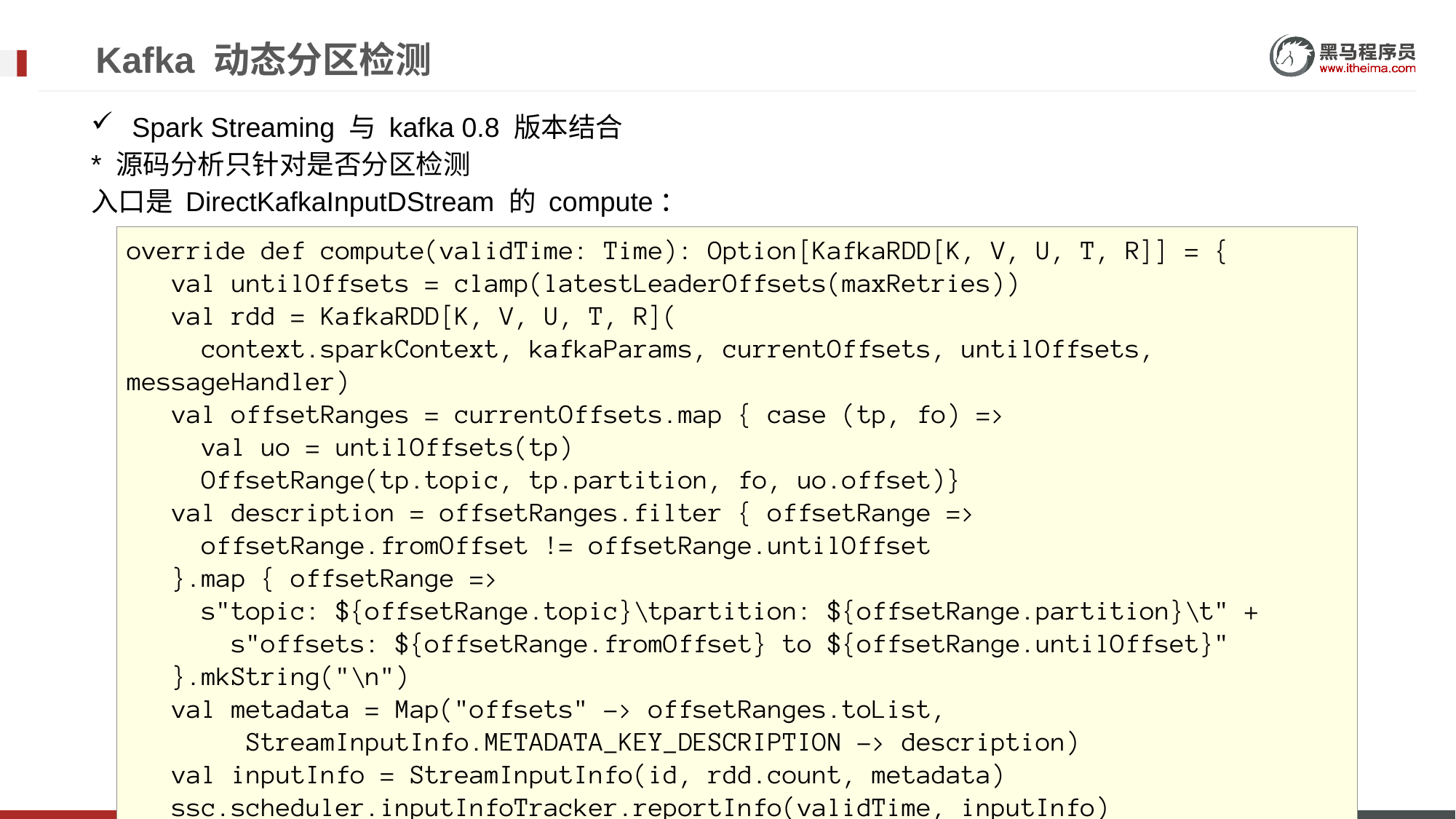

# Kafka 动态分区检测

Spark Streaming 与 kafka 0.8 版本结合
* 源码分析只针对是否分区检测
入口是 DirectKafkaInputDStream 的 compute：
override def compute(validTime: Time): Option[KafkaRDD[K, V, U, T, R]] = {
   val untilOffsets = clamp(latestLeaderOffsets(maxRetries))
   val rdd = KafkaRDD[K, V, U, T, R](
     context.sparkContext, kafkaParams, currentOffsets, untilOffsets, messageHandler)
   val offsetRanges = currentOffsets.map { case (tp, fo) =>
     val uo = untilOffsets(tp)
     OffsetRange(tp.topic, tp.partition, fo, uo.offset)}
   val description = offsetRanges.filter { offsetRange =>
     offsetRange.fromOffset != offsetRange.untilOffset
   }.map { offsetRange =>
     s"topic: ${offsetRange.topic}\tpartition: ${offsetRange.partition}\t" +
       s"offsets: ${offsetRange.fromOffset} to ${offsetRange.untilOffset}"
   }.mkString("\n")
   val metadata = Map("offsets" -> offsetRanges.toList,
        StreamInputInfo.METADATA_KEY_DESCRIPTION -> description)
   val inputInfo = StreamInputInfo(id, rdd.count, metadata)
   ssc.scheduler.inputInfoTracker.reportInfo(validTime, inputInfo)
   currentOffsets = untilOffsets.map(kv => kv._1 -> kv._2.offset)
   Some(rdd)}